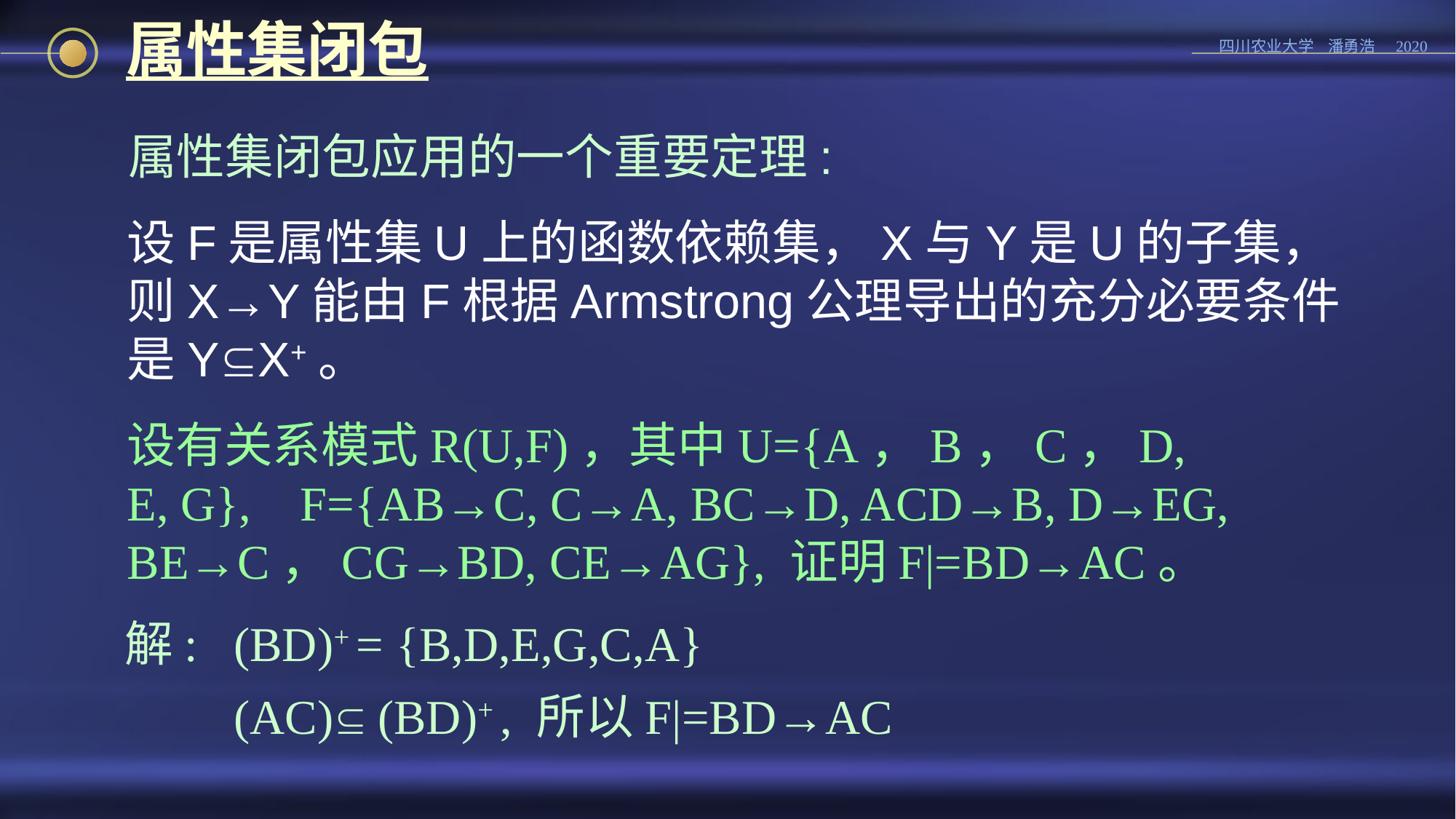

# 属性集闭包
属性集闭包应用的一个重要定理:
设F是属性集U上的函数依赖集，X与Y是U的子集，则X→Y能由F根据Armstrong公理导出的充分必要条件是Y⊆X+。
设有关系模式R(U,F)，其中U={A，B，C，D, E, G},    F={AB→C, C→A, BC→D, ACD→B, D→EG, BE→C，CG→BD, CE→AG}, 证明F|=BD→AC。
解:	(BD)+ = {B,D,E,G,C,A}
	(AC)⊆ (BD)+ , 所以F|=BD→AC